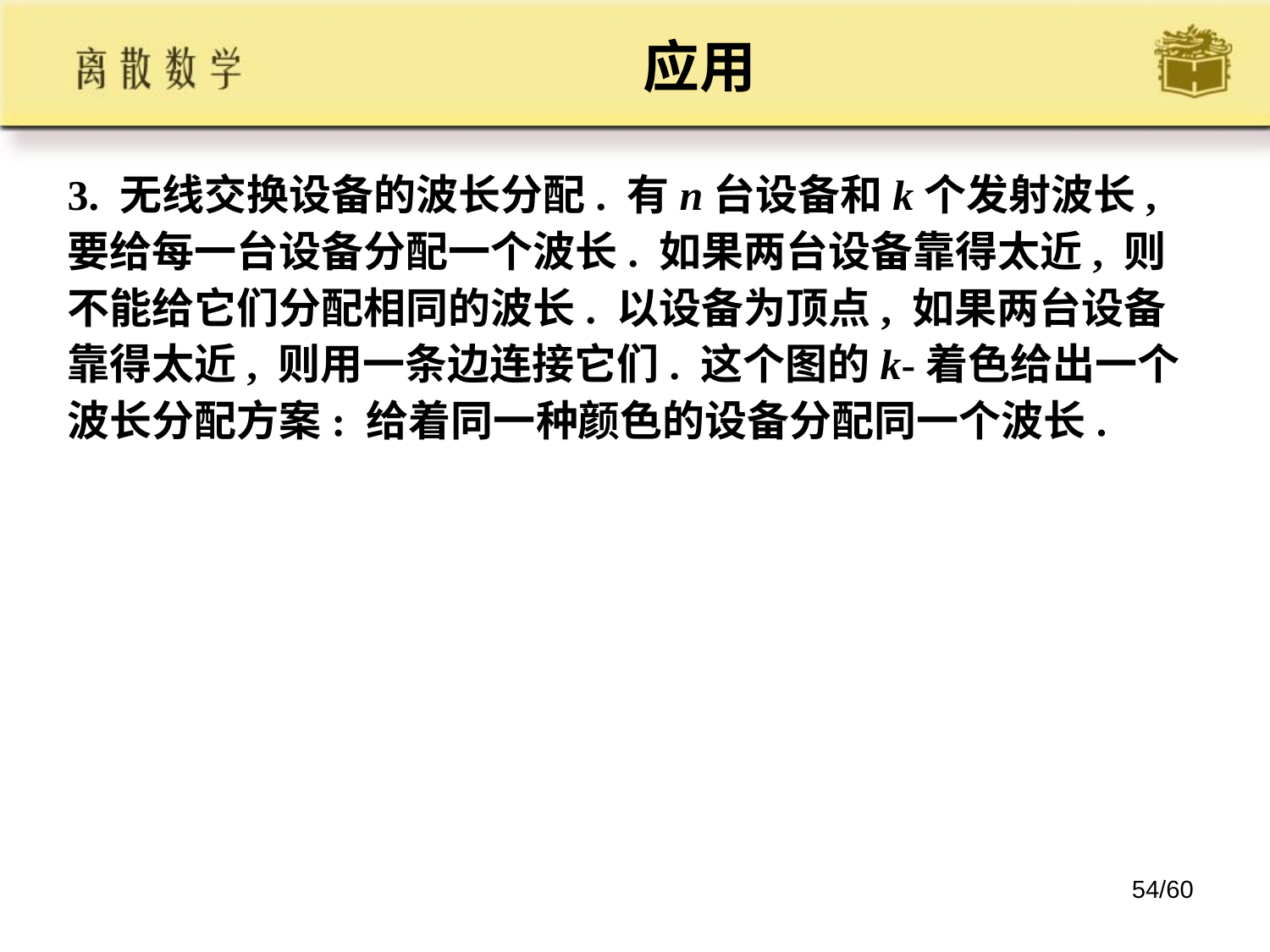

# 应用
3. 无线交换设备的波长分配. 有n台设备和k个发射波长, 要给每一台设备分配一个波长. 如果两台设备靠得太近, 则不能给它们分配相同的波长. 以设备为顶点, 如果两台设备靠得太近, 则用一条边连接它们. 这个图的k-着色给出一个波长分配方案: 给着同一种颜色的设备分配同一个波长.
54/60